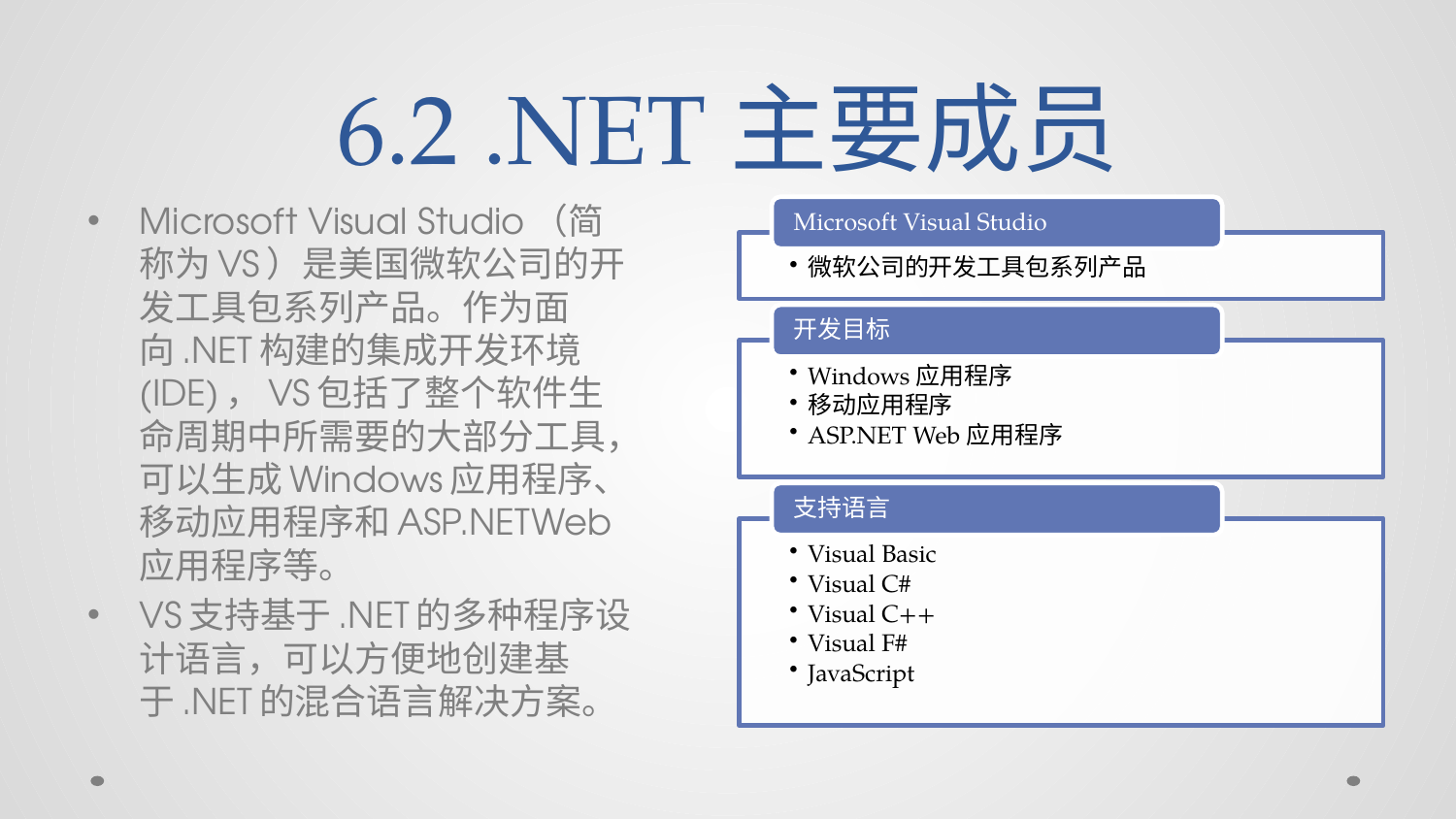

# 6.2 .NET主要成员
Microsoft Visual Studio（简称为VS）是美国微软公司的开发工具包系列产品。作为面向.NET构建的集成开发环境(IDE)，VS包括了整个软件生命周期中所需要的大部分工具，可以生成Windows应用程序、移动应用程序和ASP.NETWeb应用程序等。
VS支持基于.NET的多种程序设计语言，可以方便地创建基于.NET的混合语言解决方案。
微软公司的开发工具包系列产品
Microsoft Visual Studio
Windows应用程序
移动应用程序
ASP.NET Web应用程序
开发目标
Visual Basic
Visual C#
Visual C++
Visual F#
JavaScript
支持语言